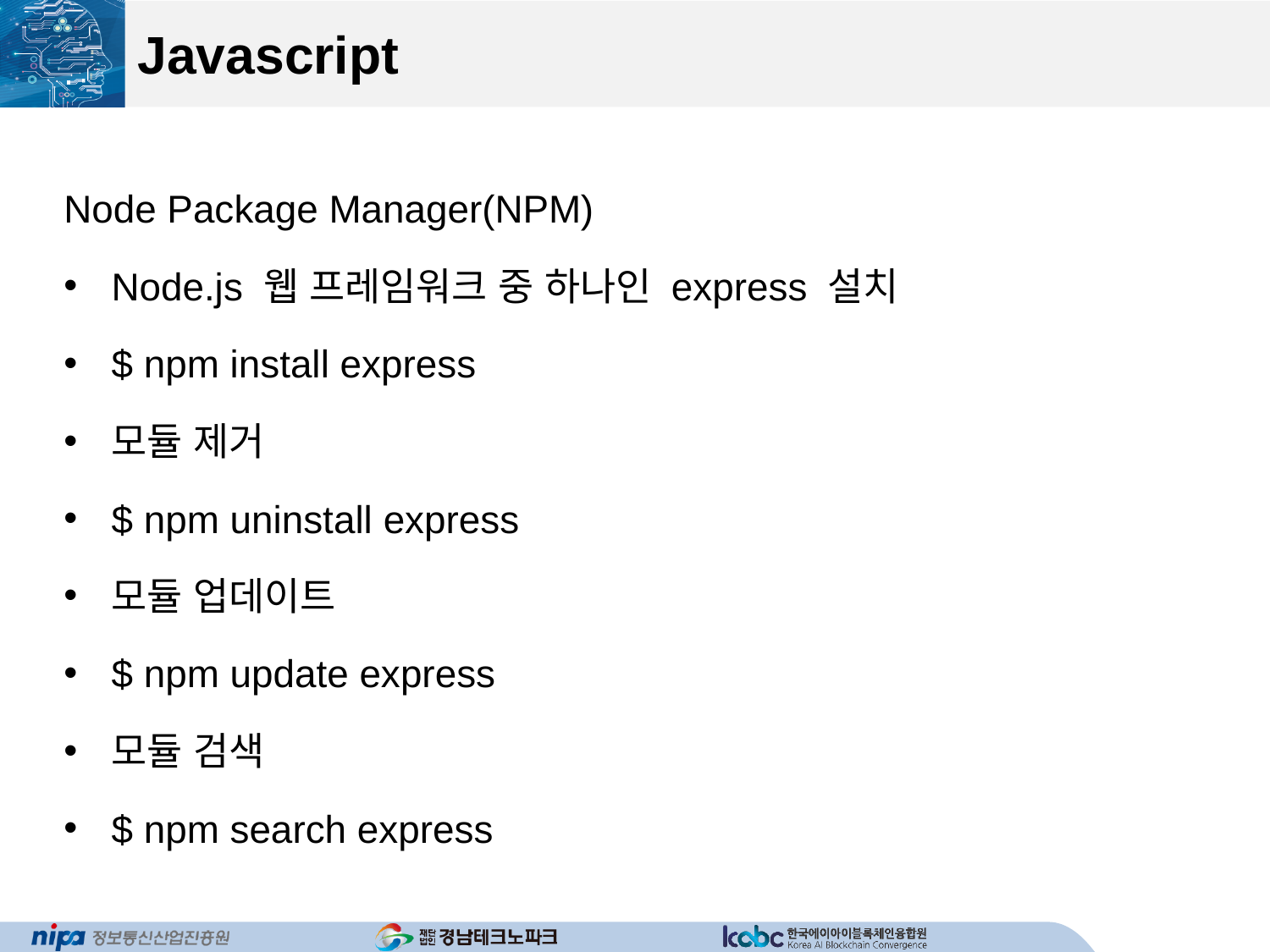

# Javascript
Node Package Manager(NPM)
Node.js 웹 프레임워크 중 하나인 express 설치
$ npm install express
모듈 제거
$ npm uninstall express
모듈 업데이트
$ npm update express
모듈 검색
$ npm search express